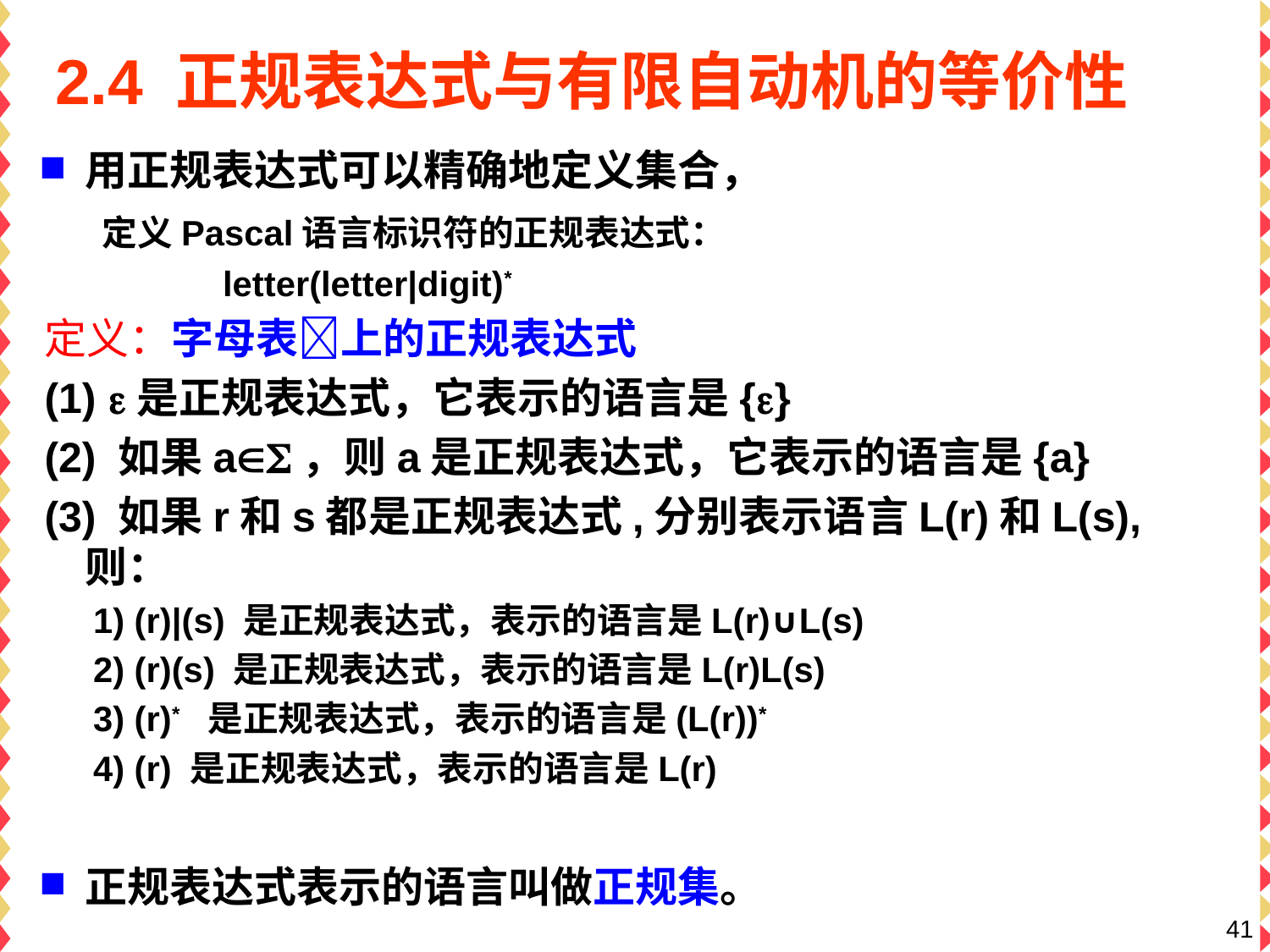

# 2.4 正规表达式与有限自动机的等价性
用正规表达式可以精确地定义集合，
     定义Pascal语言标识符的正规表达式：
      letter(letter|digit)*
定义：字母表Σ上的正规表达式
(1) ε是正规表达式，它表示的语言是{ε}
(2) 如果a∈Σ，则a是正规表达式，它表示的语言是{a}
(3) 如果r和s都是正规表达式,分别表示语言L(r)和L(s),则：
     1) (r)|(s) 是正规表达式，表示的语言是L(r)∪L(s)
     2) (r)(s) 是正规表达式，表示的语言是L(r)L(s)
     3) (r)*  是正规表达式，表示的语言是(L(r))*
     4) (r) 是正规表达式，表示的语言是L(r)

正规表达式表示的语言叫做正规集。
41